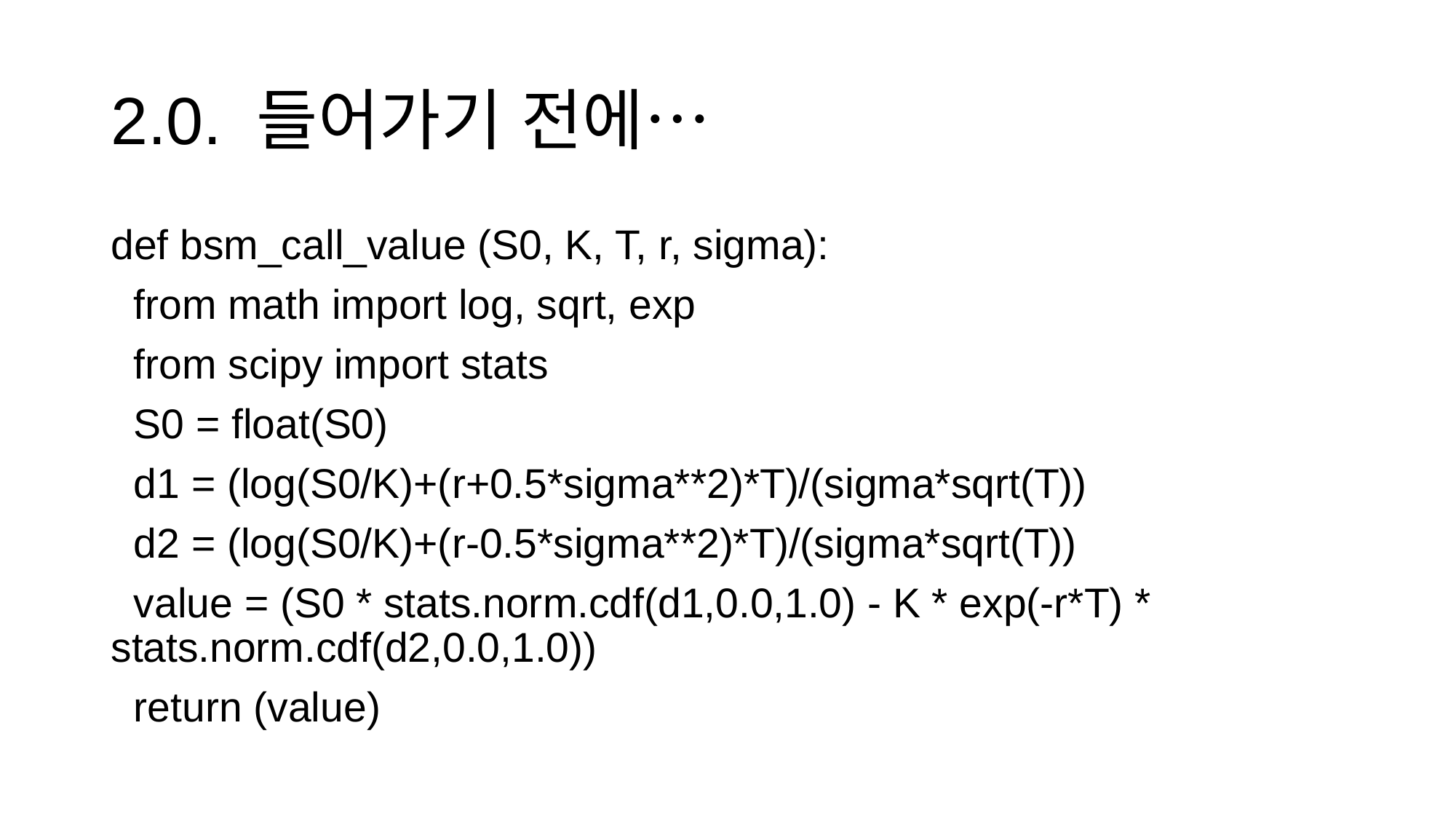

# 2.0. 들어가기 전에…
def bsm_call_value (S0, K, T, r, sigma):
  from math import log, sqrt, exp
  from scipy import stats
  S0 = float(S0)
  d1 = (log(S0/K)+(r+0.5*sigma**2)*T)/(sigma*sqrt(T))
  d2 = (log(S0/K)+(r-0.5*sigma**2)*T)/(sigma*sqrt(T))
  value = (S0 * stats.norm.cdf(d1,0.0,1.0) - K * exp(-r*T) * stats.norm.cdf(d2,0.0,1.0))
  return (value)